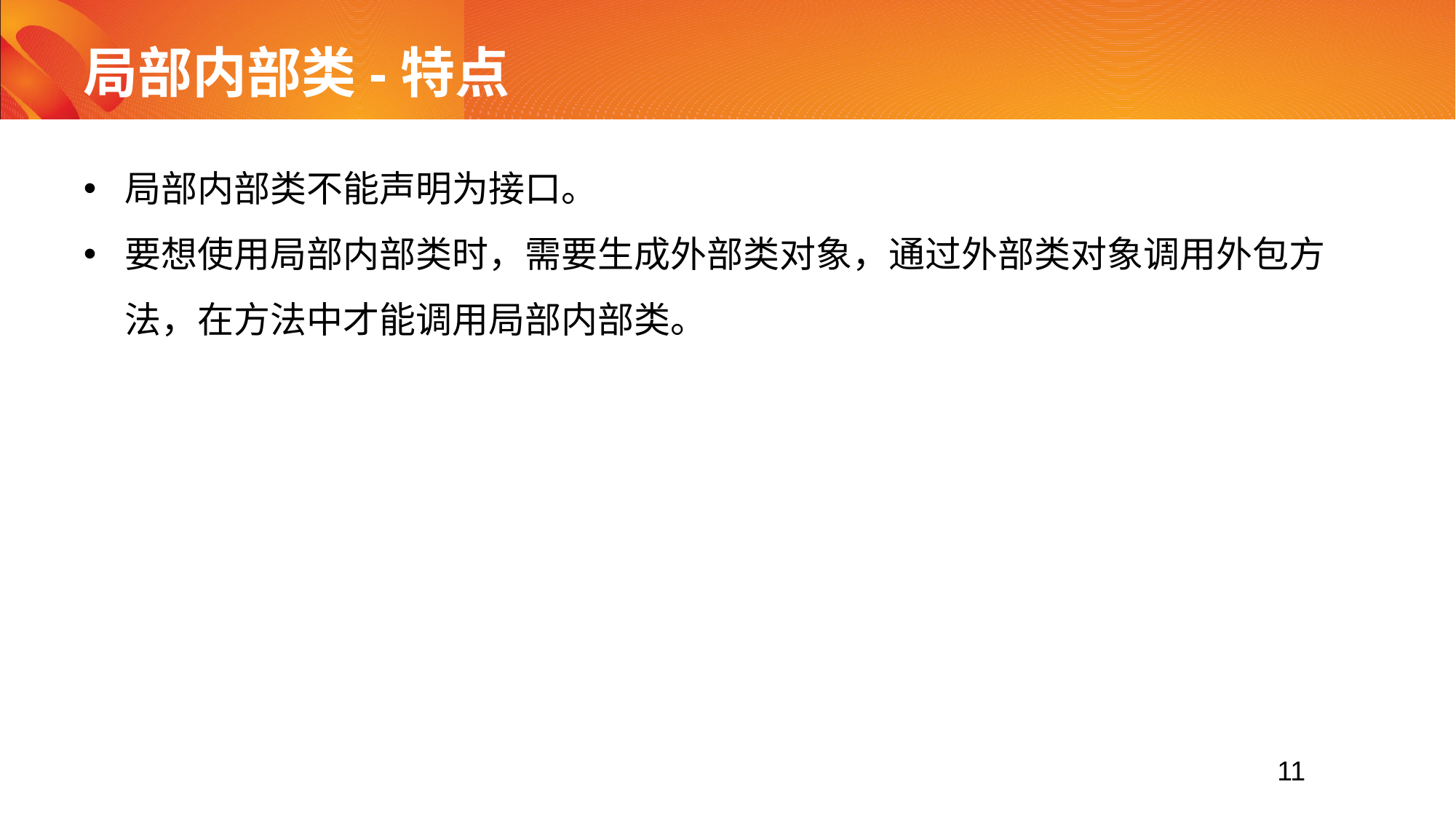

# 局部内部类-特点
局部内部类不能声明为接口。
要想使用局部内部类时，需要生成外部类对象，通过外部类对象调用外包方法，在方法中才能调用局部内部类。